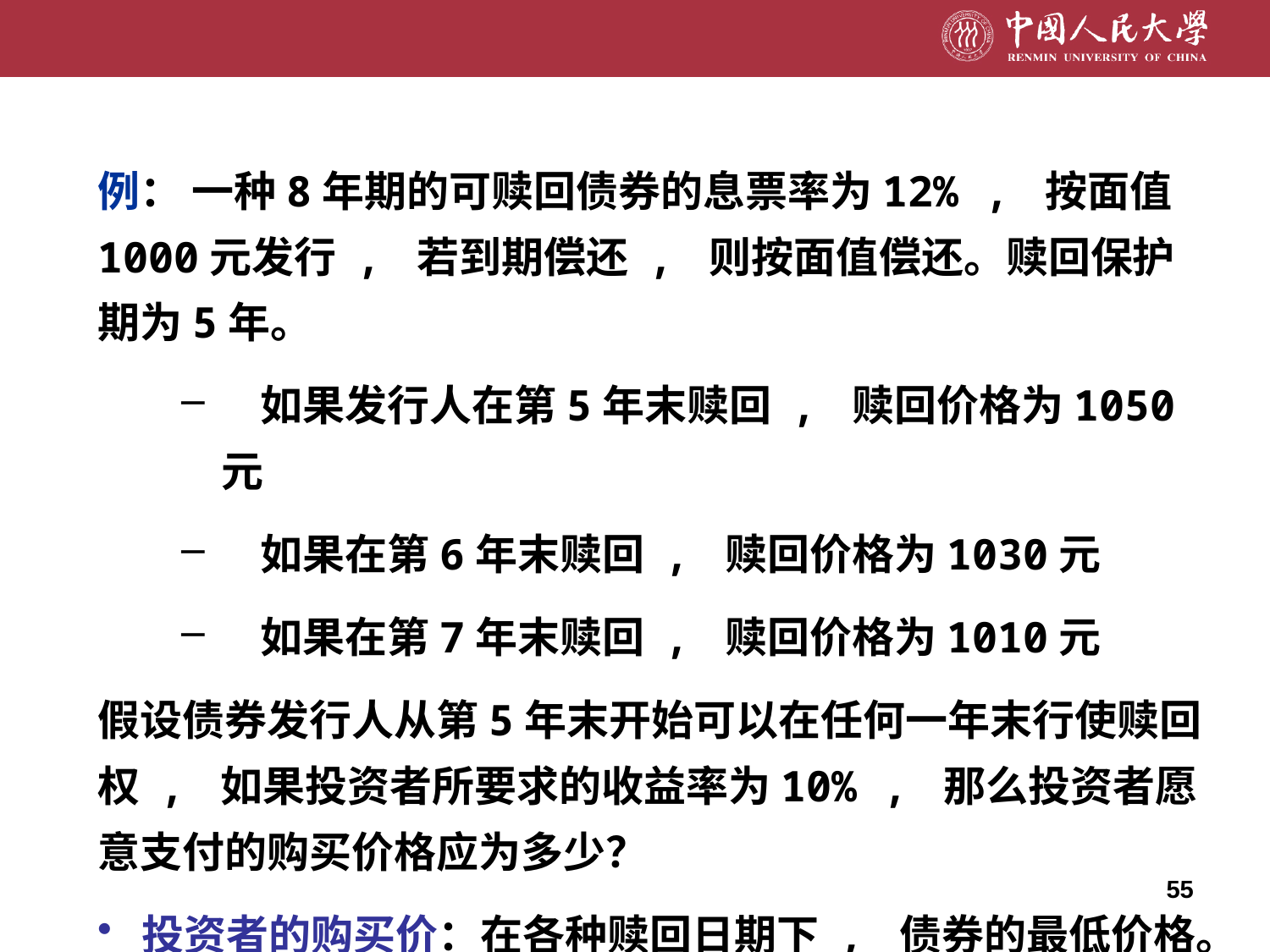

例： 一种8年期的可赎回债券的息票率为12% , 按面值1000元发行 , 若到期偿还 , 则按面值偿还。赎回保护期为5年。
   如果发行人在第5年末赎回 , 赎回价格为1050元
   如果在第6年末赎回 , 赎回价格为1030元
   如果在第7年末赎回 , 赎回价格为1010元
假设债券发行人从第5年末开始可以在任何一年末行使赎回权 , 如果投资者所要求的收益率为10% , 那么投资者愿意支付的购买价格应为多少？
  投资者的购买价：在各种赎回日期下 , 债券的最低价格。
55